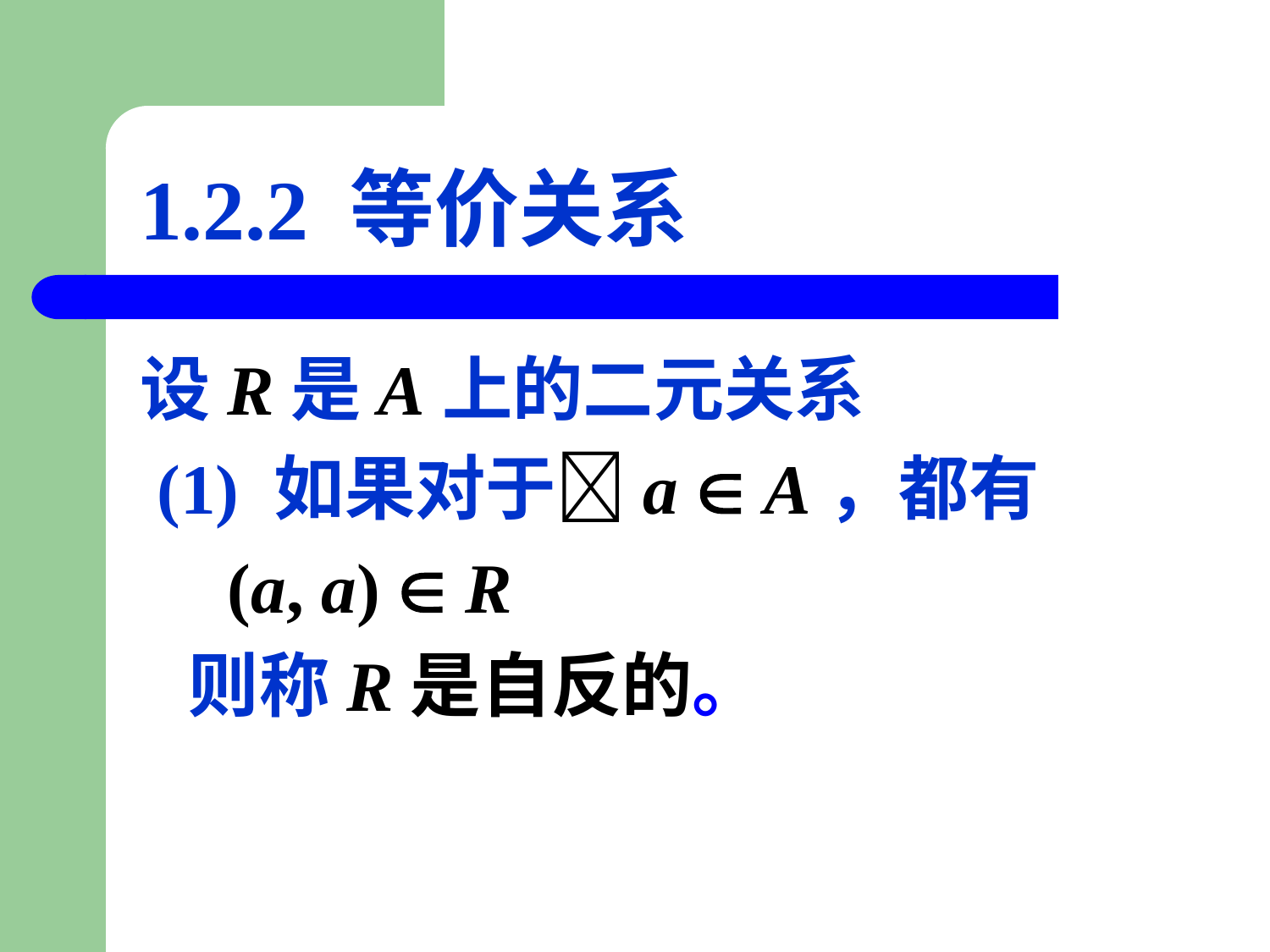

# 1.2.2 等价关系
设R是A上的二元关系
 (1) 如果对于∀a ∈ A，都有
     (a, a) ∈ R
  则称R是自反的。